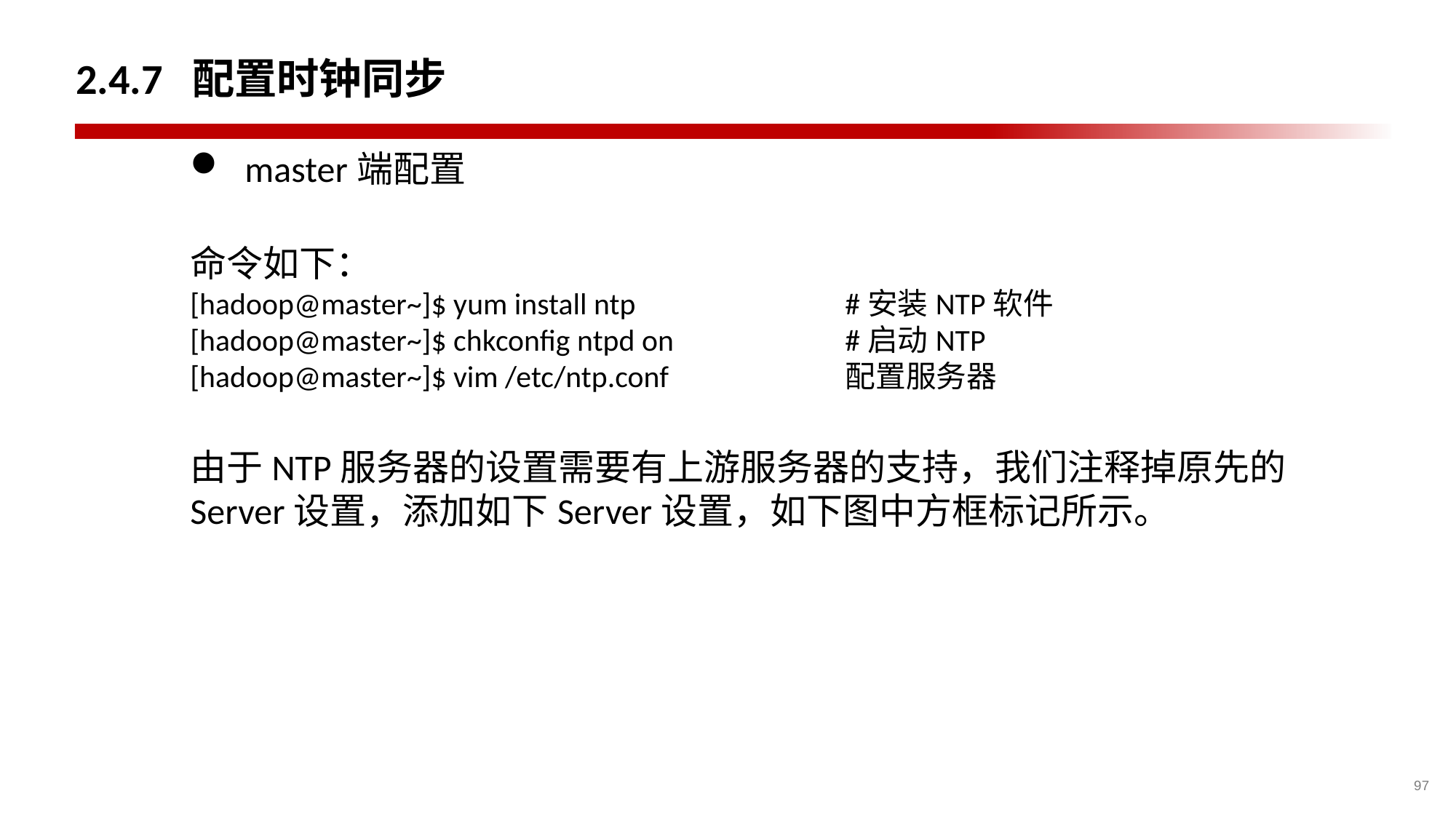

2.4.7  配置时钟同步

master端配置

命令如下：
[hadoop@master~]$ yum install ntp     		#安装NTP软件
[hadoop@master~]$ chkconfig ntpd on     		#启动NTP
[hadoop@master~]$ vim /etc/ntp.conf     		配置服务器

由于NTP服务器的设置需要有上游服务器的支持，我们注释掉原先的Server设置，添加如下Server设置，如下图中方框标记所示。

97